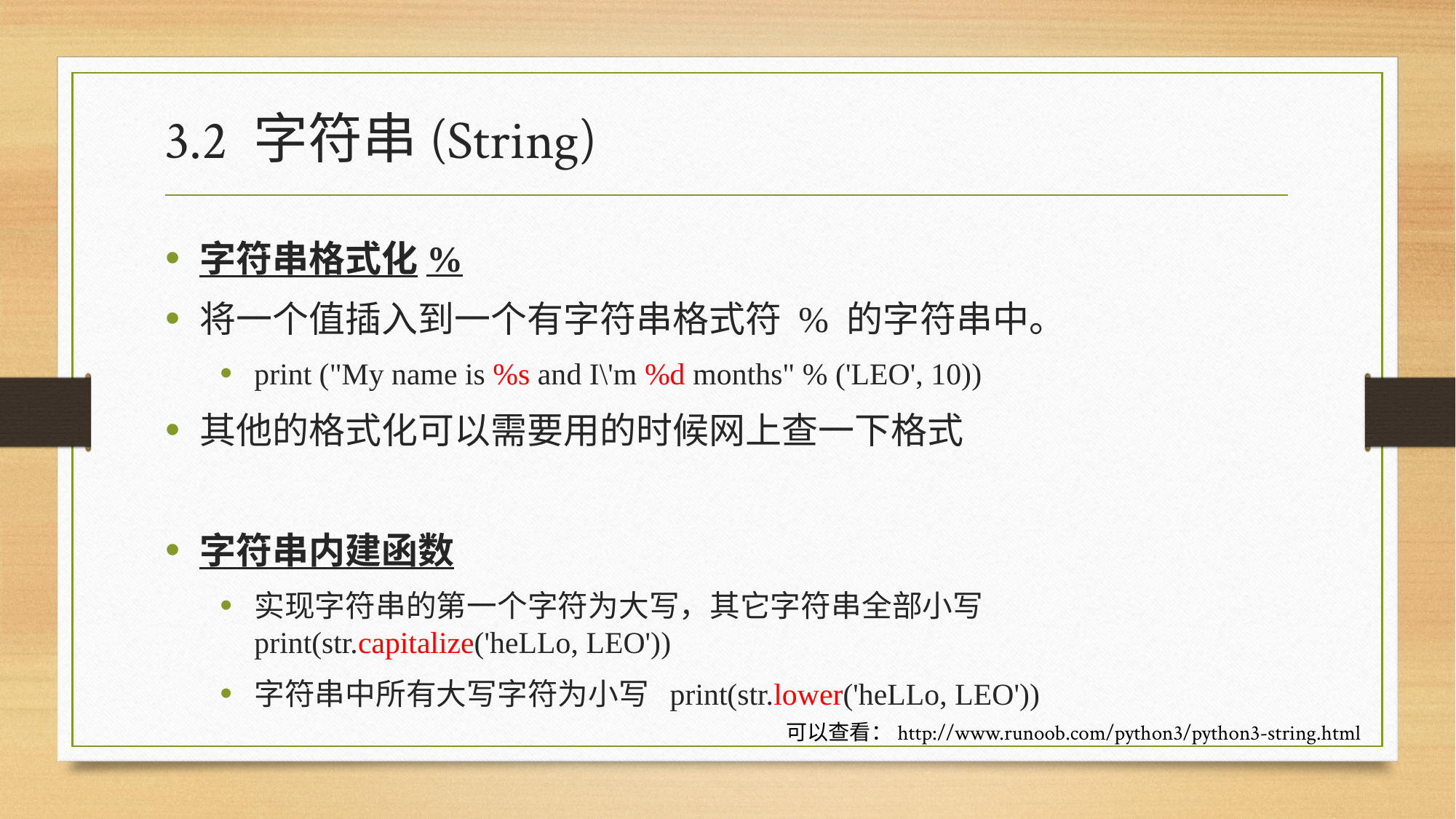

# 3.2 字符串(String)
字符串格式化%
将一个值插入到一个有字符串格式符 % 的字符串中。
print ("My name is %s and I\'m %d months" % ('LEO', 10))
其他的格式化可以需要用的时候网上查一下格式

字符串内建函数
实现字符串的第一个字符为大写，其它字符串全部小写print(str.capitalize('heLLo, LEO'))
字符串中所有大写字符为小写  print(str.lower('heLLo, LEO'))
可以查看：http://www.runoob.com/python3/python3-string.html